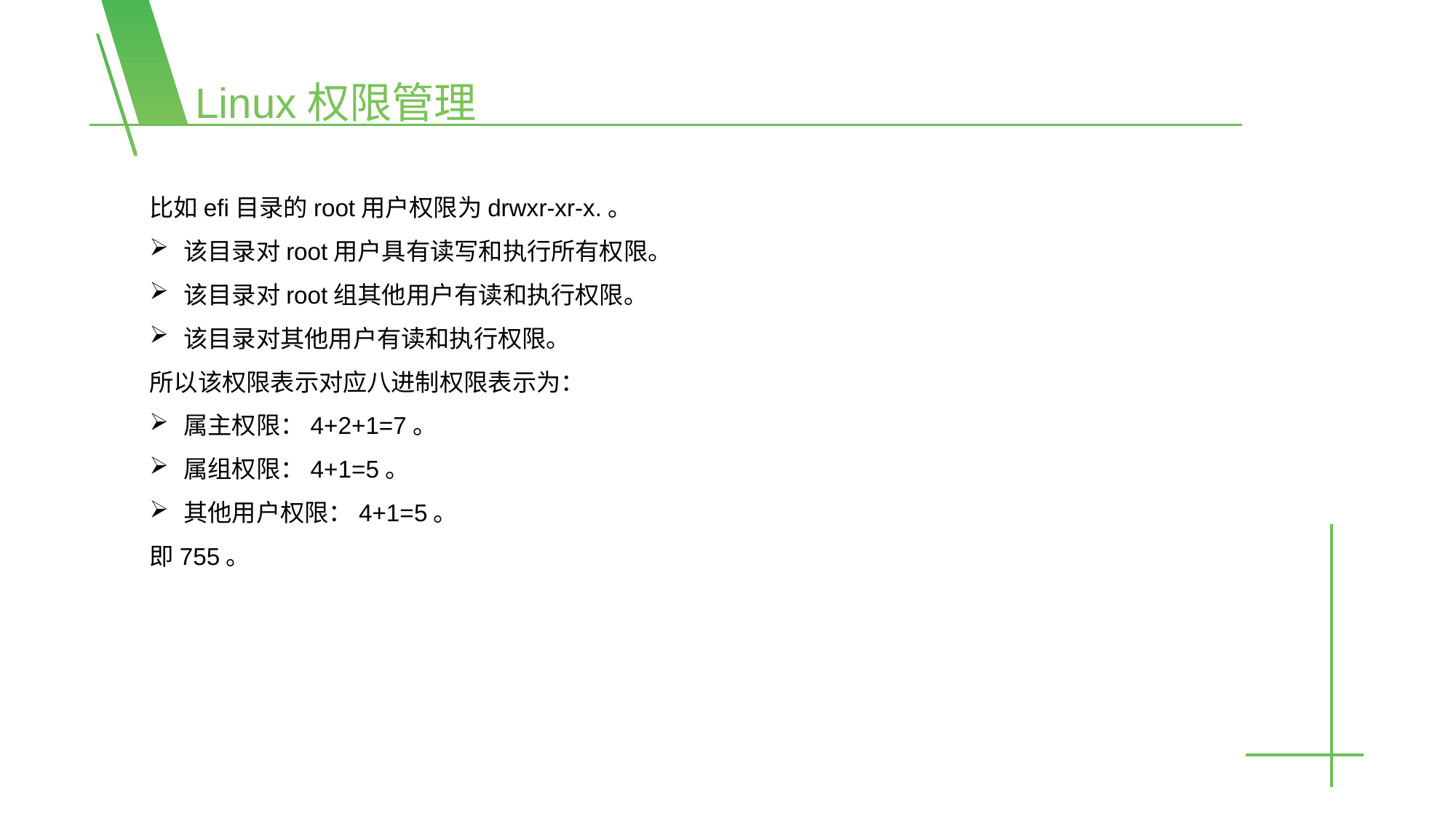

Linux权限管理
比如efi目录的root用户权限为drwxr-xr-x.。
该目录对root用户具有读写和执行所有权限。
该目录对root组其他用户有读和执行权限。
该目录对其他用户有读和执行权限。
所以该权限表示对应八进制权限表示为：
属主权限：4+2+1=7。
属组权限：4+1=5。
其他用户权限：4+1=5。
即755。